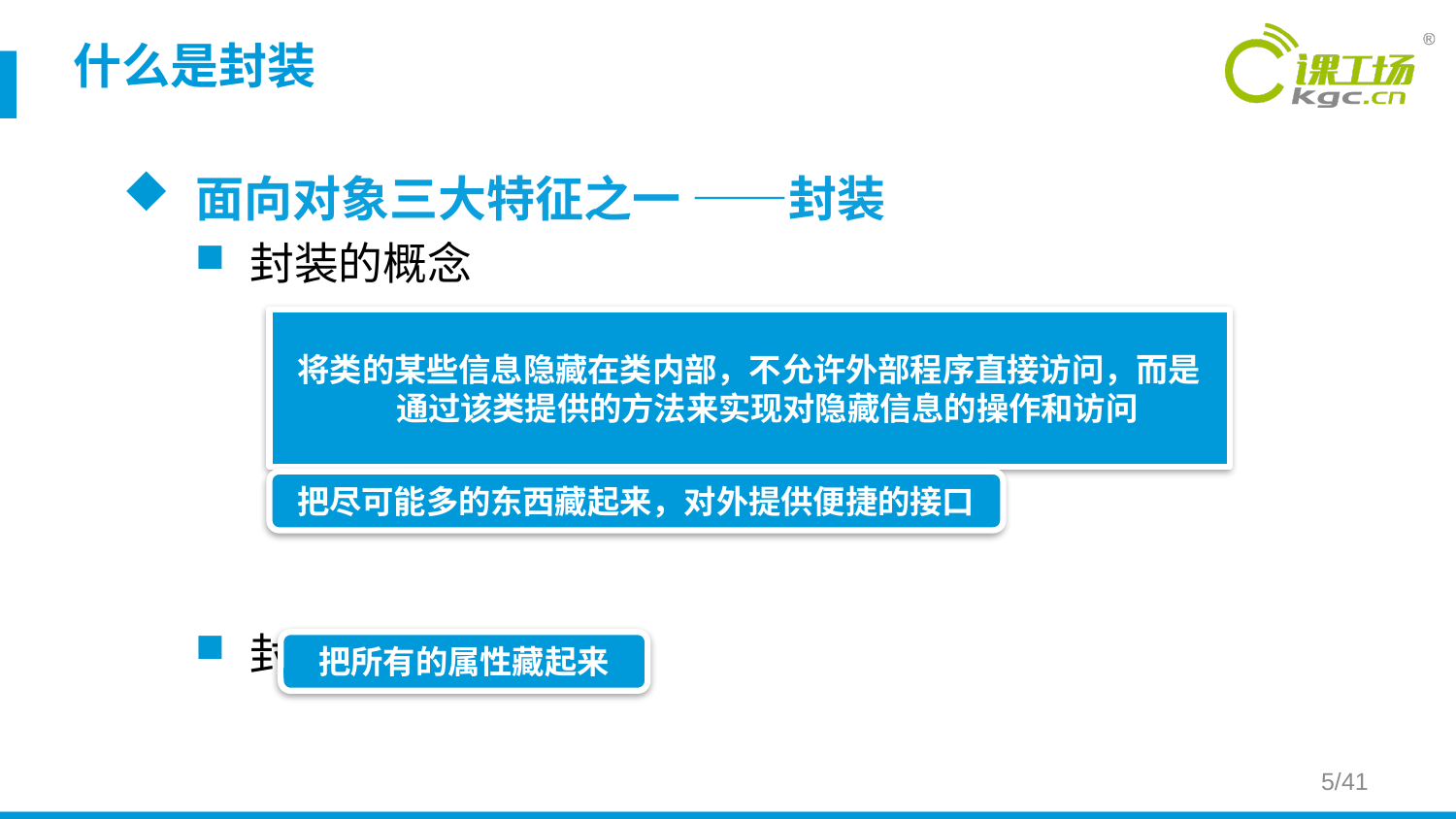

什么是封装
面向对象三大特征之一 ——封装
封装的概念

封装的两个大致原则

将类的某些信息隐藏在类内部，不允许外部程序直接访问，而是通过该类提供的方法来实现对隐藏信息的操作和访问

把尽可能多的东西藏起来，对外提供便捷的接口
把所有的属性藏起来
5/41